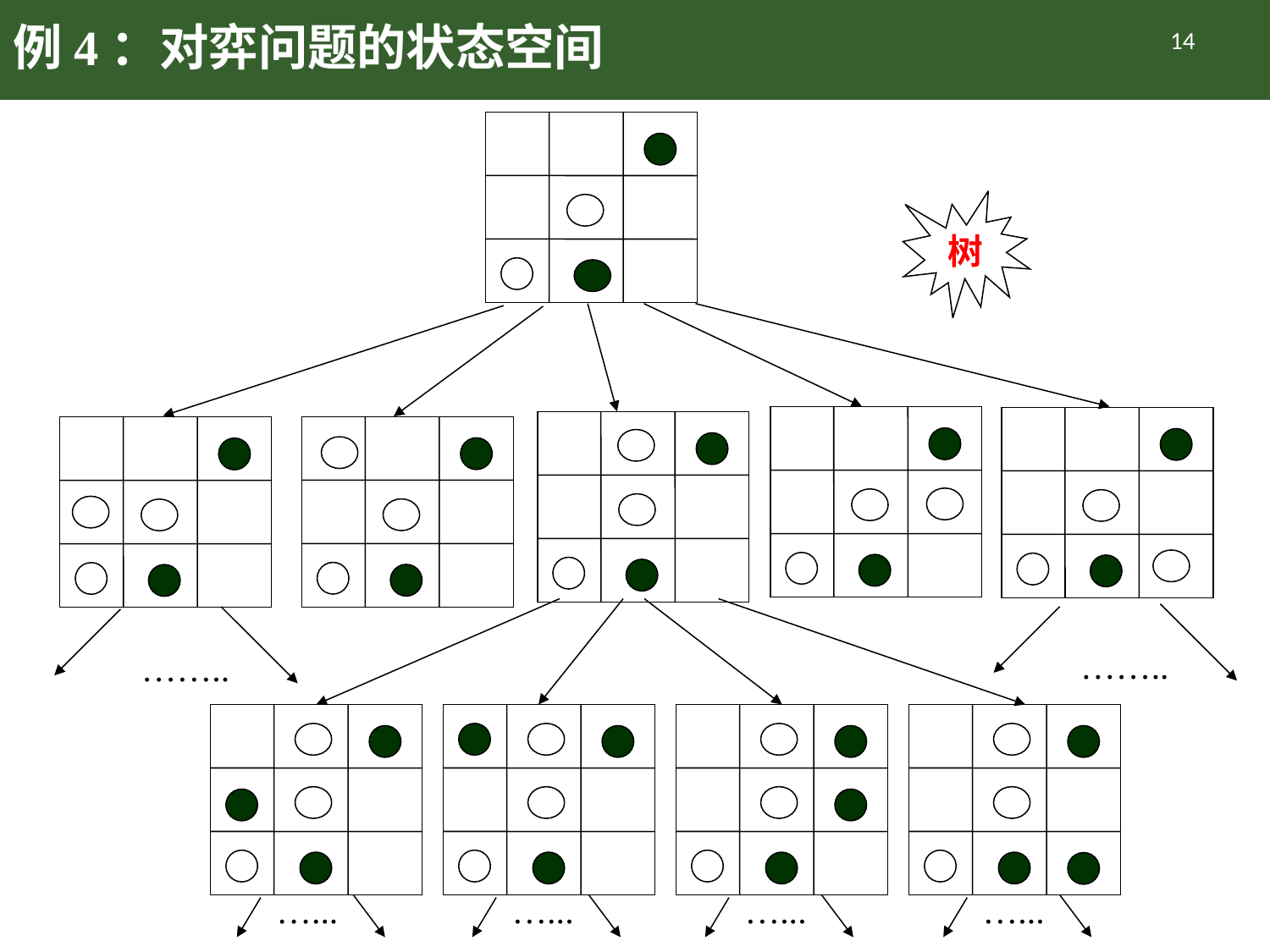

# 例4：对弈问题的状态空间
14

树

……..

……..
…...

…...

…...

…...